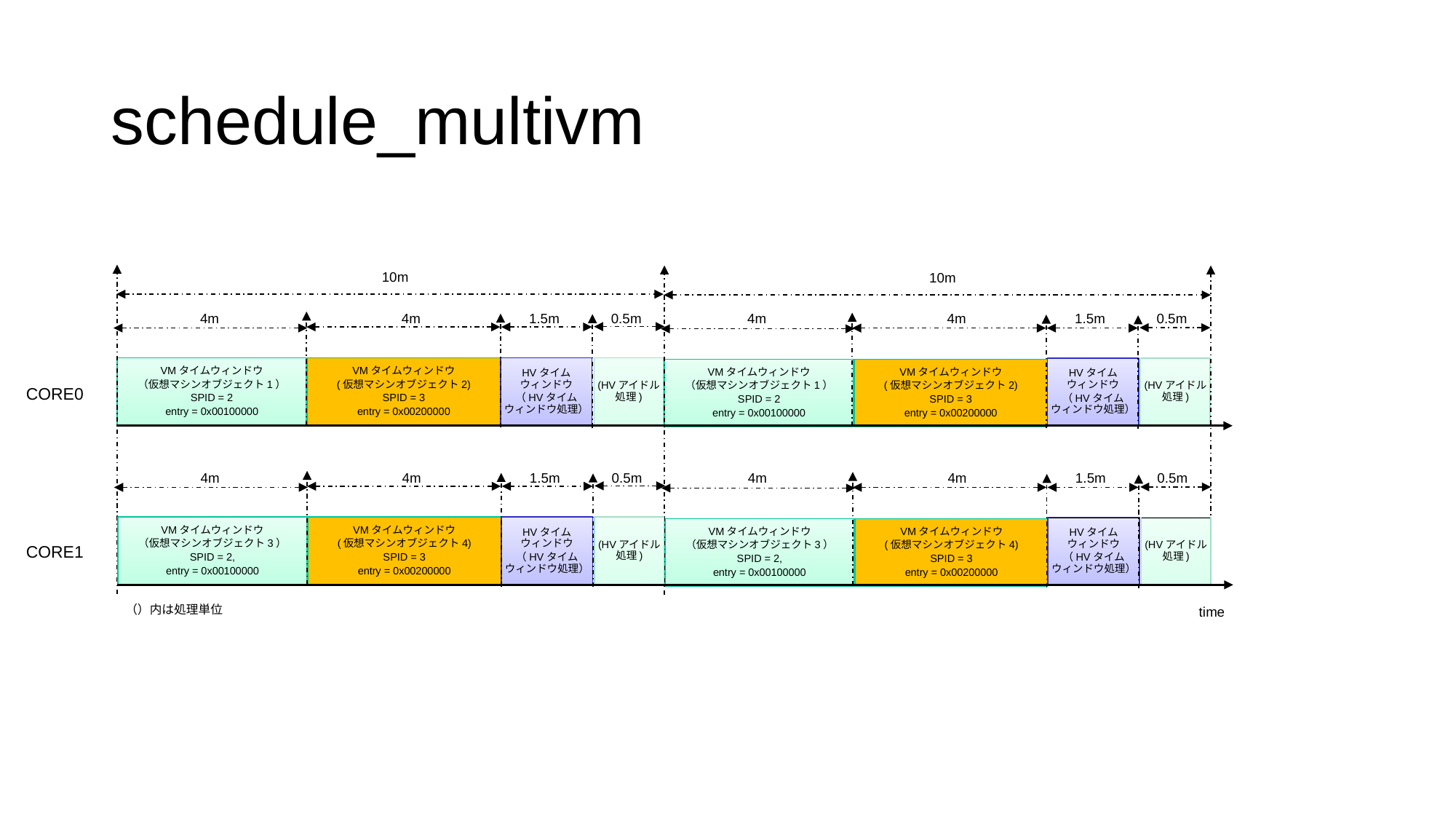

# schedule_multivm
10m
10m
4m
4m
1.5m
0.5m
4m
4m
1.5m
0.5m
VMタイムウィンドウ
（仮想マシンオブジェクト1）
SPID = 2
entry = 0x00100000
VMタイムウィンドウ
(仮想マシンオブジェクト2)
SPID = 3
entry = 0x00200000
HVタイム
ウィンドウ
（HVタイム
ウィンドウ処理）
(HVアイドル
処理)
HVタイム
ウィンドウ
（HVタイム
ウィンドウ処理）
(HVアイドル
処理)
VMタイムウィンドウ
（仮想マシンオブジェクト1）
SPID = 2
entry = 0x00100000
VMタイムウィンドウ
(仮想マシンオブジェクト2)
SPID = 3
entry = 0x00200000
CORE0
4m
4m
1.5m
0.5m
4m
4m
1.5m
0.5m
VMタイムウィンドウ
（仮想マシンオブジェクト3）
SPID = 2,
entry = 0x00100000
VMタイムウィンドウ
(仮想マシンオブジェクト4)
SPID = 3
entry = 0x00200000
HVタイム
ウィンドウ
（HVタイム
ウィンドウ処理）
(HVアイドル
処理)
HVタイム
ウィンドウ
（HVタイム
ウィンドウ処理）
(HVアイドル
処理)
VMタイムウィンドウ
（仮想マシンオブジェクト3）
SPID = 2,
entry = 0x00100000
VMタイムウィンドウ
(仮想マシンオブジェクト4)
SPID = 3
entry = 0x00200000
CORE1
（）内は処理単位
time